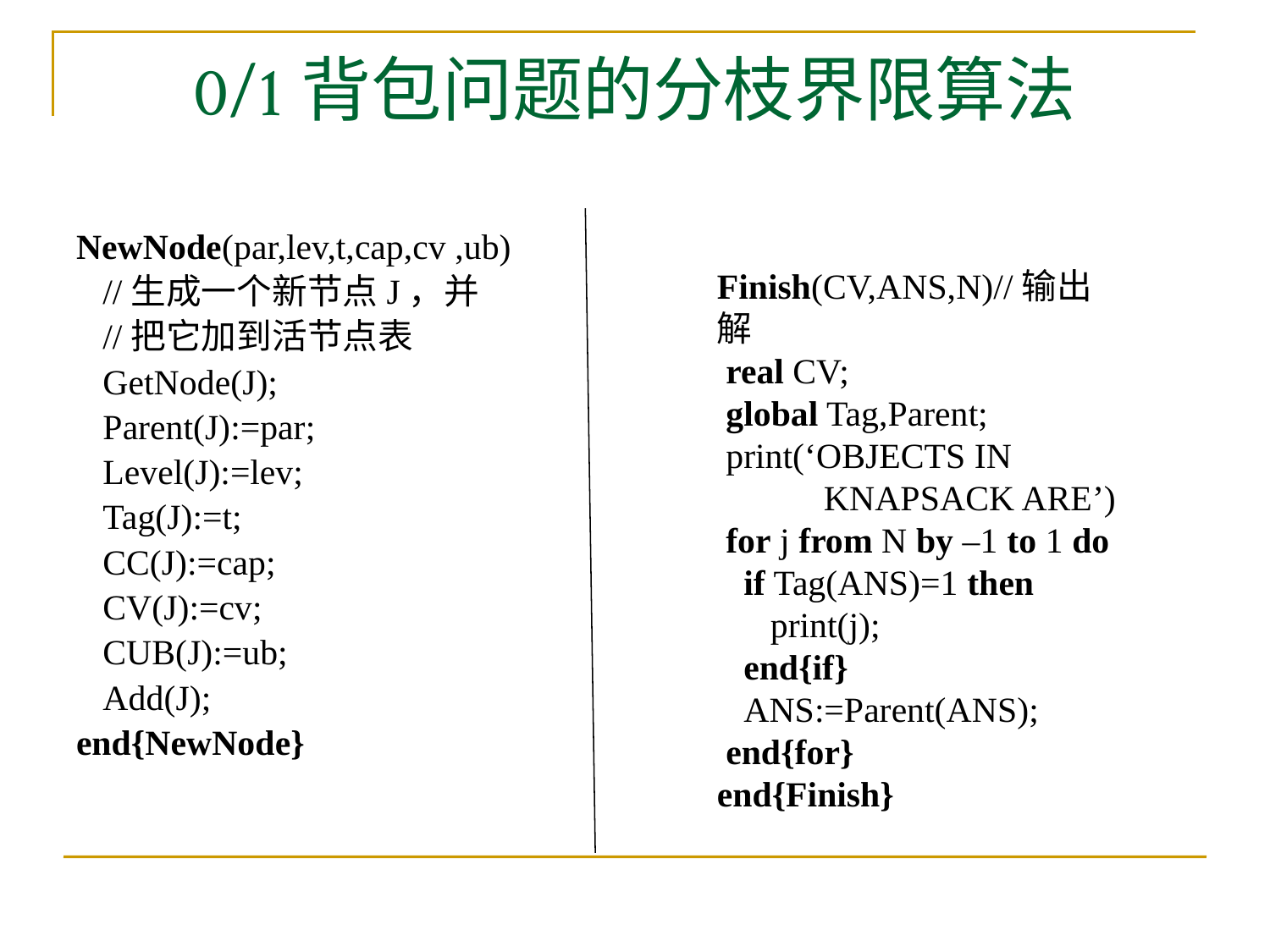

# 0/1背包问题的分枝界限算法
NewNode(par,lev,t,cap,cv ,ub)
   //生成一个新节点J，并
   //把它加到活节点表
   GetNode(J);
   Parent(J):=par;
   Level(J):=lev;
   Tag(J):=t;
   CC(J):=cap;
   CV(J):=cv;
   CUB(J):=ub;
   Add(J);
end{NewNode}
Finish(CV,ANS,N)//输出解
 real CV;
 global Tag,Parent;
 print(‘OBJECTS IN
            KNAPSACK ARE’)
 for j from N by –1 to 1 do
   if Tag(ANS)=1 then
      print(j);
   end{if}
   ANS:=Parent(ANS);
 end{for}
end{Finish}